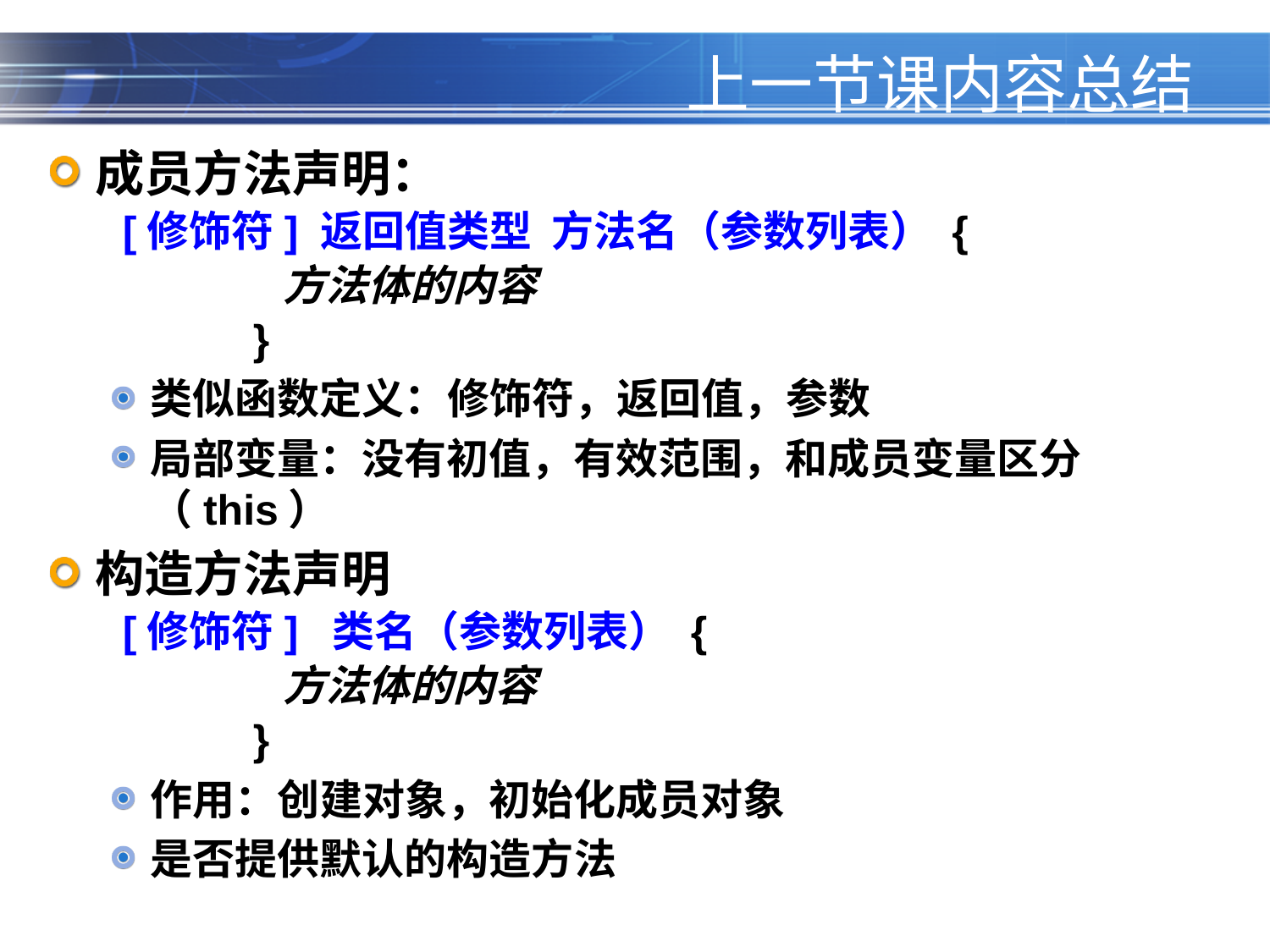

# 上一节课内容总结
成员方法声明：
 [修饰符] 返回值类型  方法名（参数列表） {
                 方法体的内容
            }
类似函数定义：修饰符，返回值，参数
局部变量：没有初值，有效范围，和成员变量区分（this）
构造方法声明
 [修饰符]  类名（参数列表） {
                 方法体的内容
            }
作用：创建对象，初始化成员对象
是否提供默认的构造方法